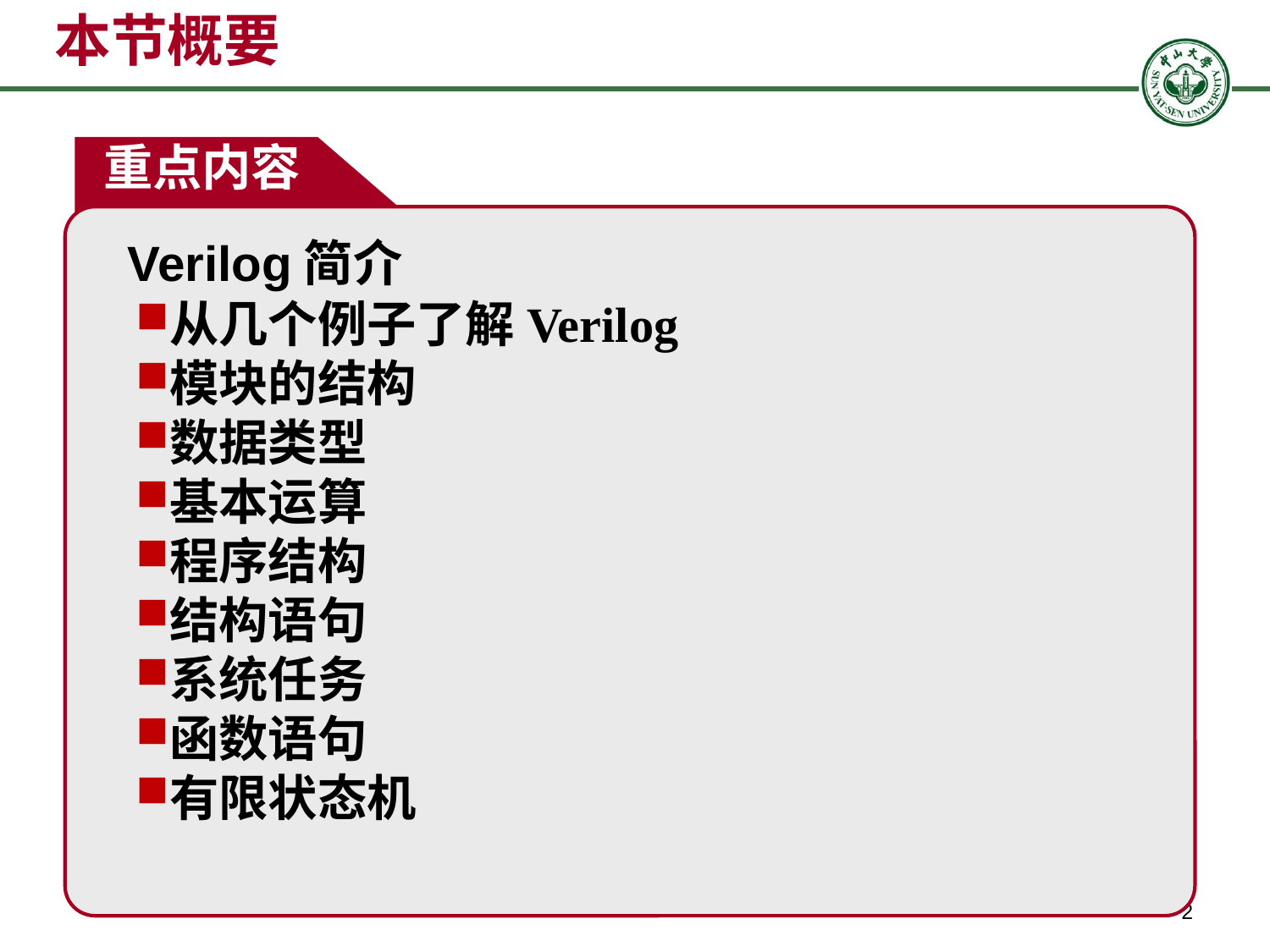

本节概要
重点内容

Verilog简介
从几个例子了解Verilog
模块的结构
数据类型
基本运算
程序结构
结构语句
系统任务
函数语句
有限状态机